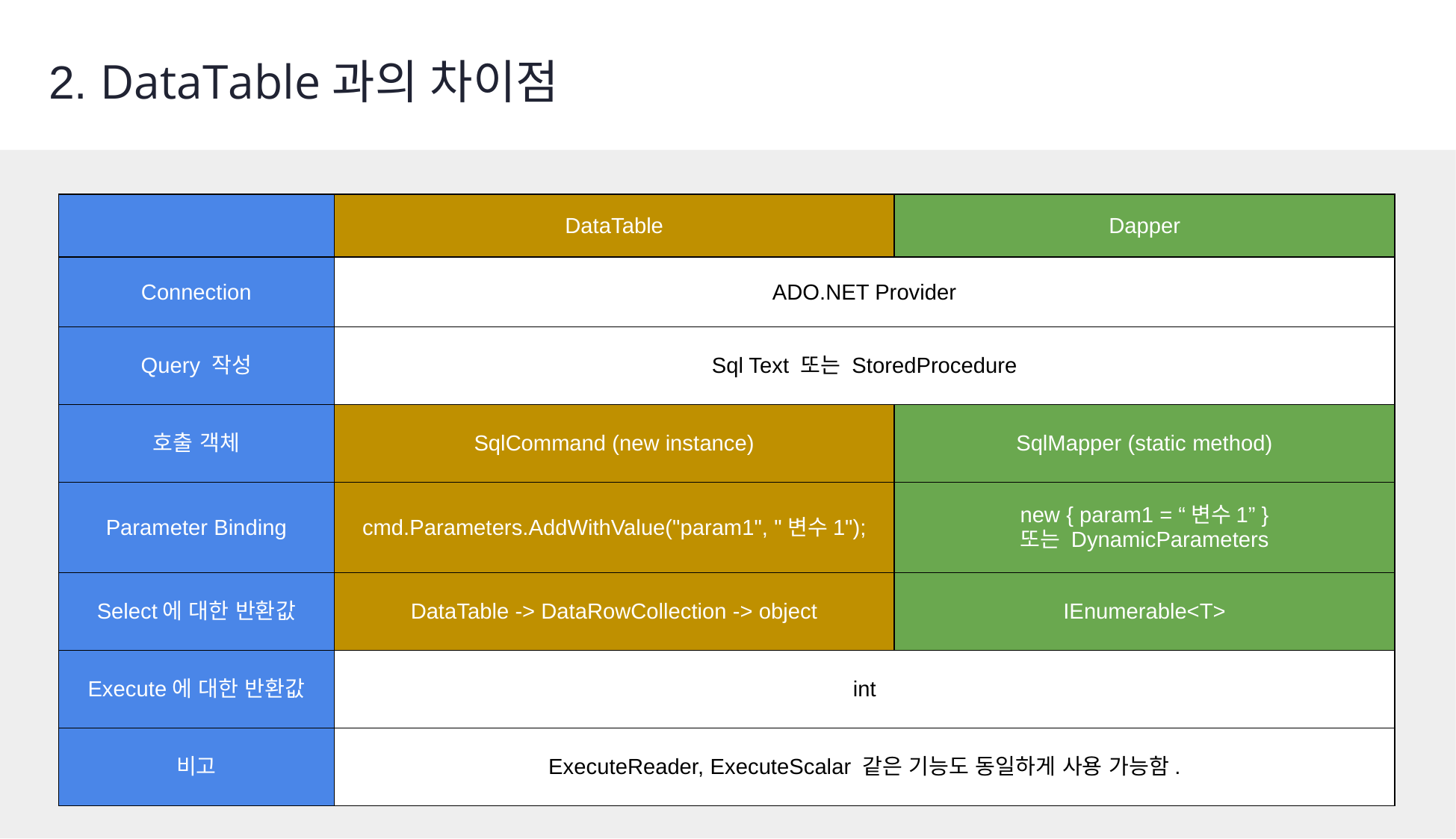

2. DataTable과의 차이점
|  | DataTable | Dapper |
| --- | --- | --- |
| Connection | ADO.NET Provider |  |
| Query 작성 | Sql Text 또는 StoredProcedure |  |
| 호출 객체 | SqlCommand (new instance) | SqlMapper (static method) |
| Parameter Binding | cmd.Parameters.AddWithValue("param1", "변수1"); | new { param1 = “변수1” } 또는 DynamicParameters |
| Select에 대한 반환값 | DataTable -> DataRowCollection -> object | IEnumerable<T> |
| Execute에 대한 반환값 | int |  |
| 비고 | ExecuteReader, ExecuteScalar 같은 기능도 동일하게 사용 가능함. |  |